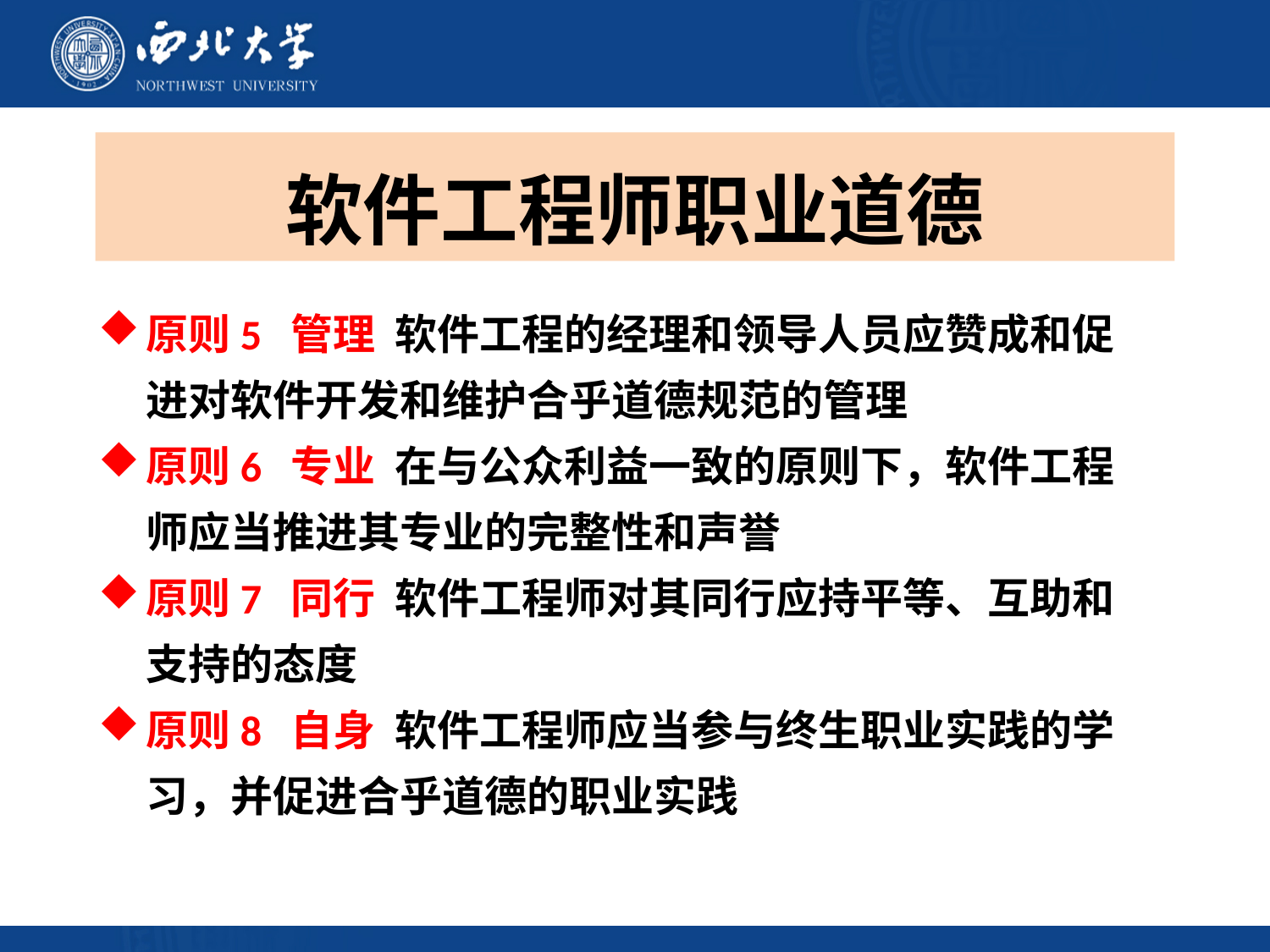

软件工程师职业道德
原则5  管理  软件工程的经理和领导人员应赞成和促进对软件开发和维护合乎道德规范的管理
原则6  专业  在与公众利益一致的原则下，软件工程师应当推进其专业的完整性和声誉
原则7  同行  软件工程师对其同行应持平等、互助和支持的态度
原则8  自身  软件工程师应当参与终生职业实践的学习，并促进合乎道德的职业实践